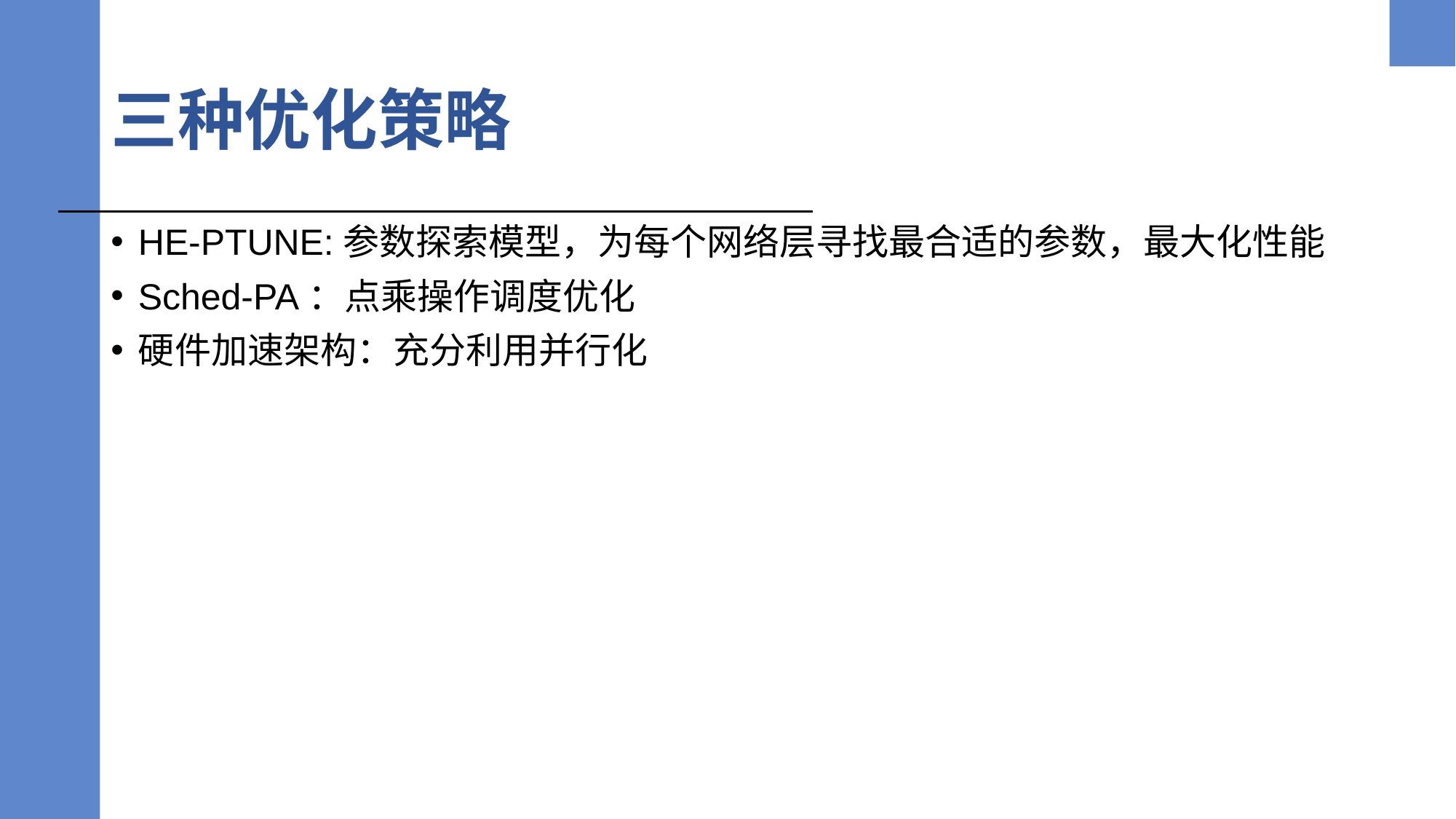

# 三种优化策略
HE-PTUNE:参数探索模型，为每个网络层寻找最合适的参数，最大化性能
Sched-PA：点乘操作调度优化
硬件加速架构：充分利用并行化